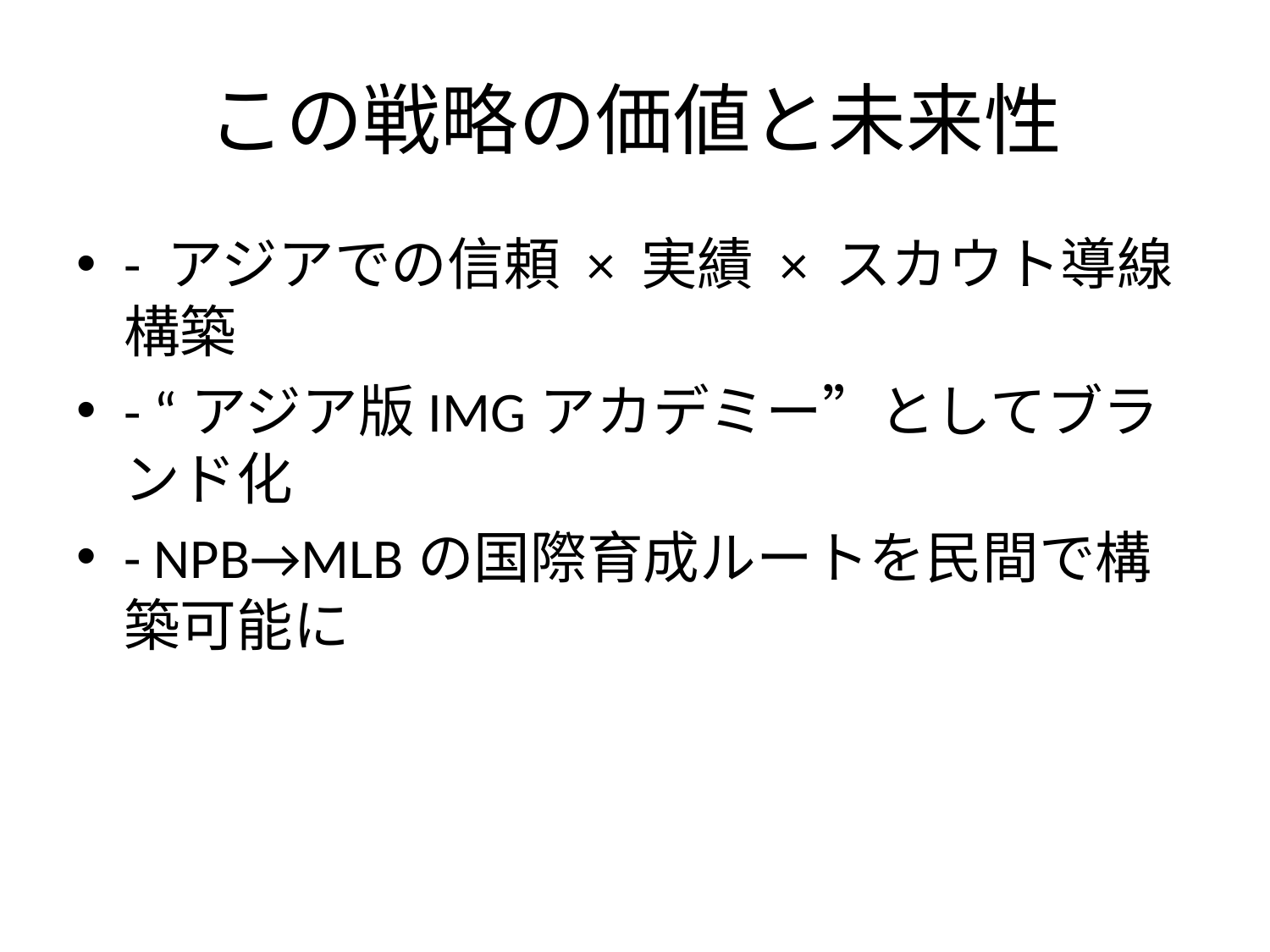

# この戦略の価値と未来性
- アジアでの信頼 × 実績 × スカウト導線構築
- “アジア版IMGアカデミー”としてブランド化
- NPB→MLBの国際育成ルートを民間で構築可能に